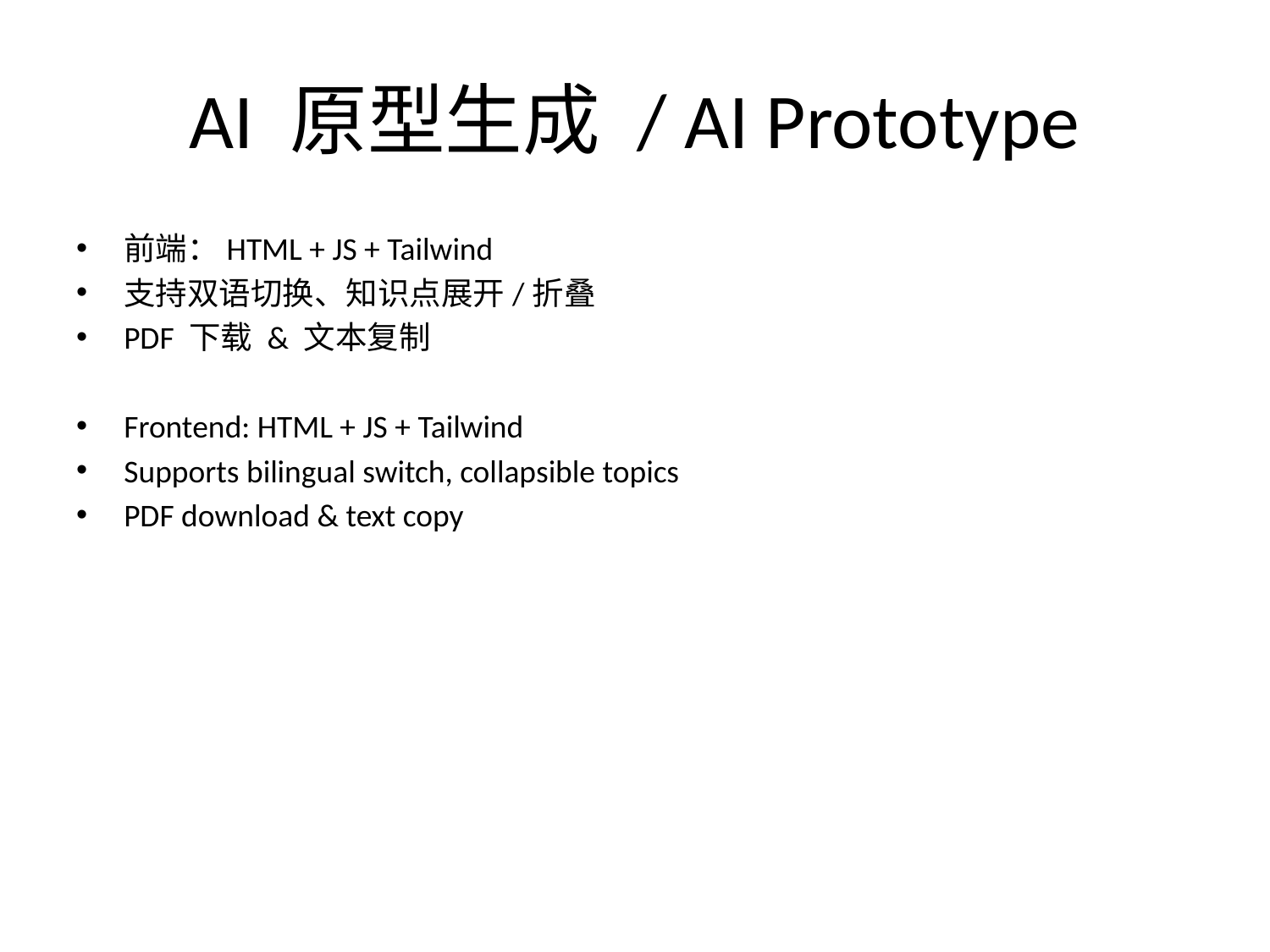

# AI 原型生成 / AI Prototype
前端：HTML + JS + Tailwind
支持双语切换、知识点展开/折叠
PDF 下载 & 文本复制

Frontend: HTML + JS + Tailwind
Supports bilingual switch, collapsible topics
PDF download & text copy